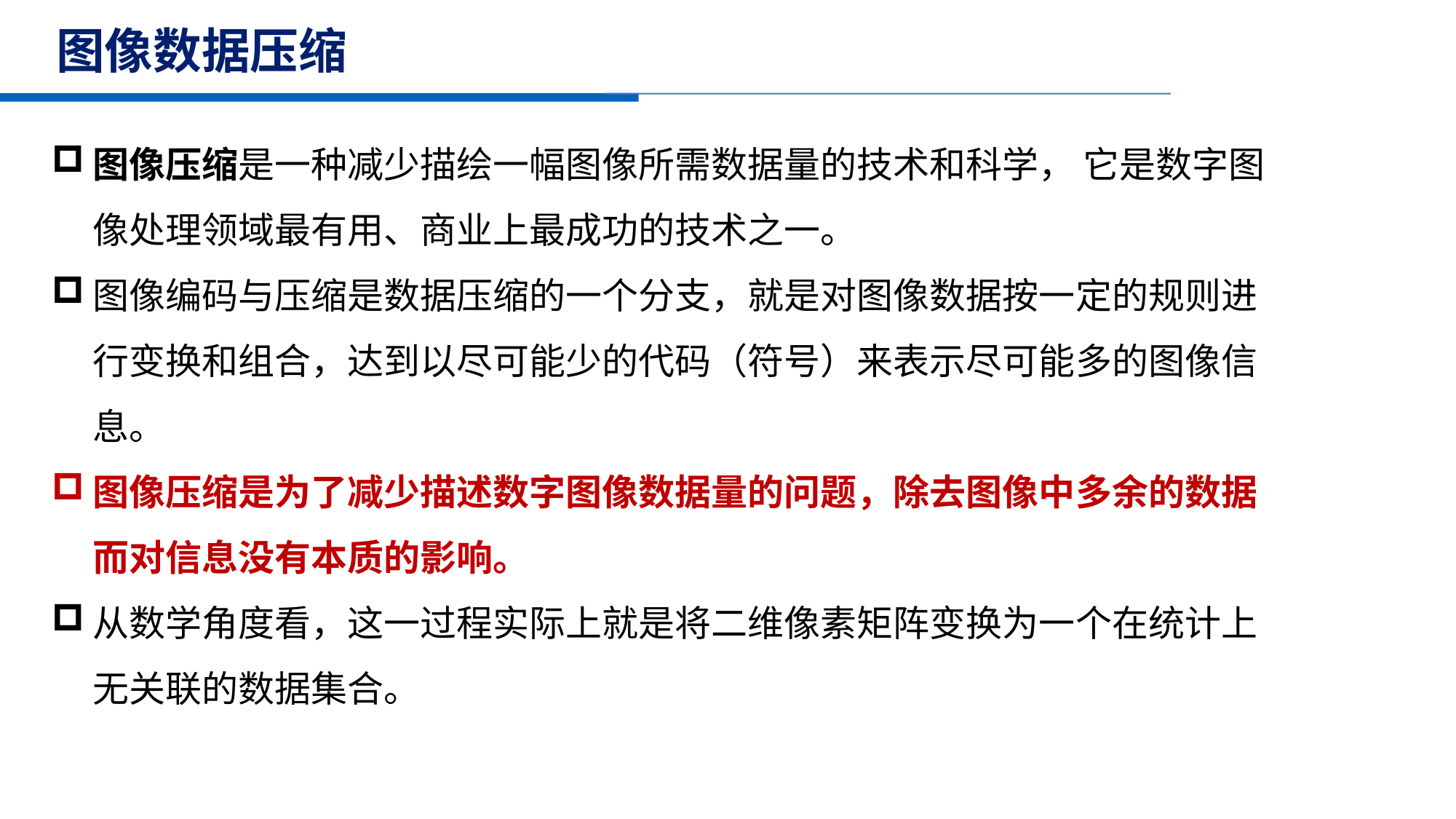

# 图像数据压缩
图像压缩是一种减少描绘一幅图像所需数据量的技术和科学， 它是数字图像处理领域最有用、商业上最成功的技术之一。
图像编码与压缩是数据压缩的一个分支，就是对图像数据按一定的规则进行变换和组合，达到以尽可能少的代码（符号）来表示尽可能多的图像信息。
图像压缩是为了减少描述数字图像数据量的问题，除去图像中多余的数据而对信息没有本质的影响。
从数学角度看，这一过程实际上就是将二维像素矩阵变换为一个在统计上无关联的数据集合。